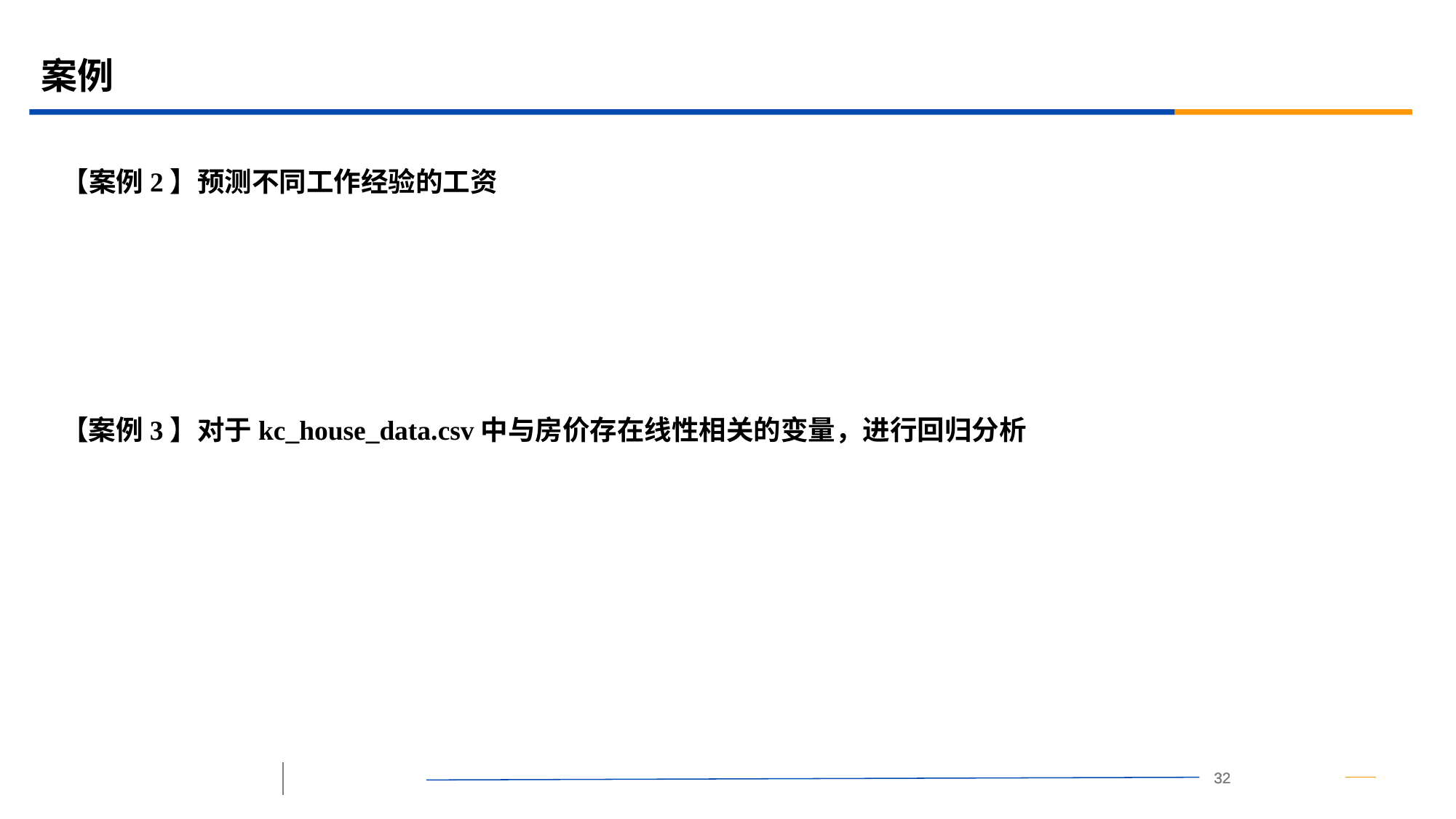

# 案例
【案例2】预测不同工作经验的工资

【案例3】对于kc_house_data.csv中与房价存在线性相关的变量，进行回归分析